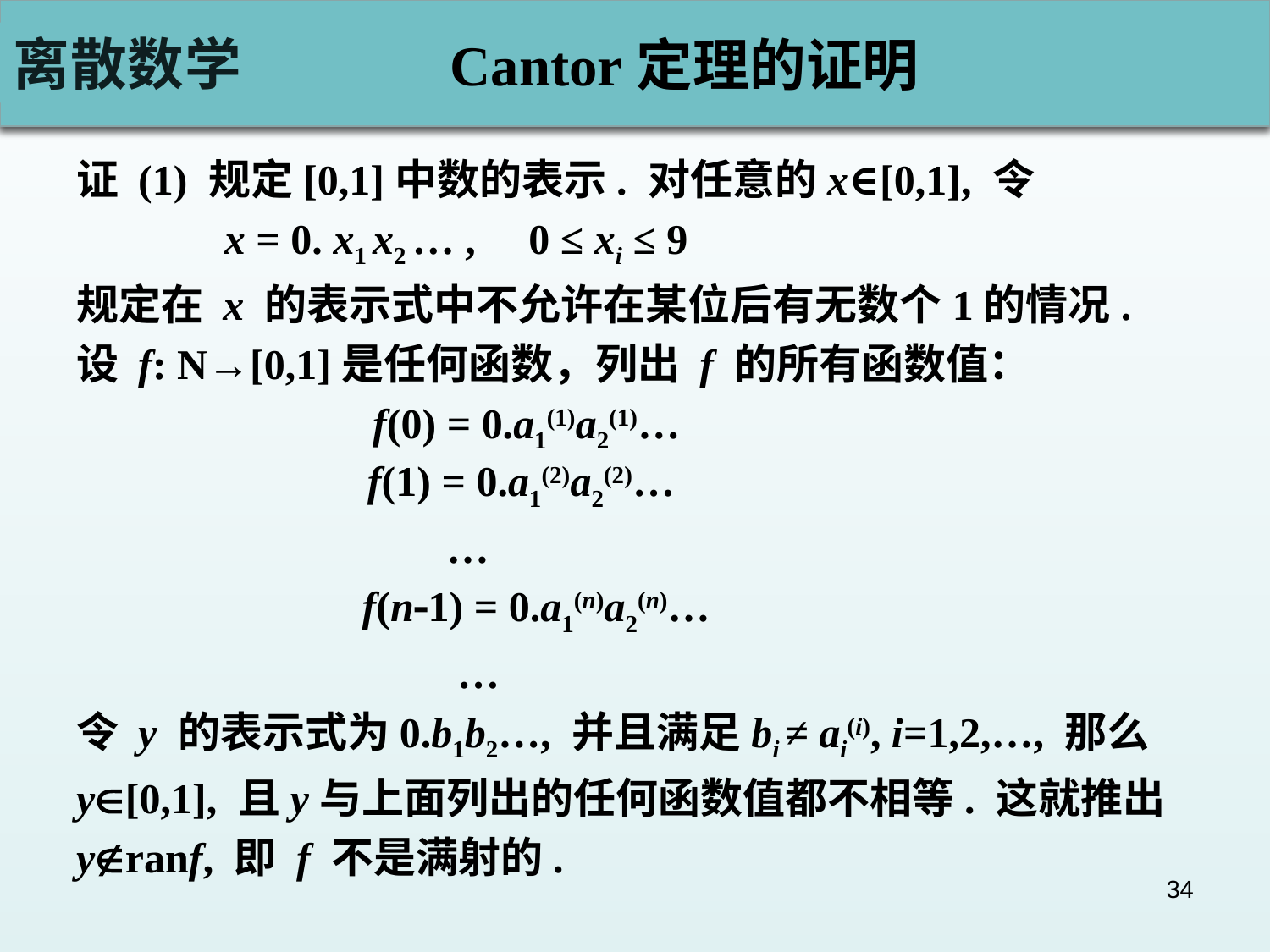

# Cantor定理的证明
证 (1) 规定[0,1]中数的表示. 对任意的x∈[0,1], 令
              x = 0. x1 x2 … ,     0 ≤ xi ≤ 9
规定在 x 的表示式中不允许在某位后有无数个1的情况.
设 f: N→[0,1]是任何函数，列出 f 的所有函数值：
                            f(0) = 0.a1(1)a2(1)…
                       f(1) = 0.a1(2)a2(2)…
                                   …
                           f(n−1) = 0.a1(n)a2(n)…
                                    …
令 y 的表示式为0.b1b2…, 并且满足bi ≠ ai(i), i=1,2,…, 那么
y∈[0,1], 且y与上面列出的任何函数值都不相等. 这就推出
y∉ranf, 即 f 不是满射的.
34